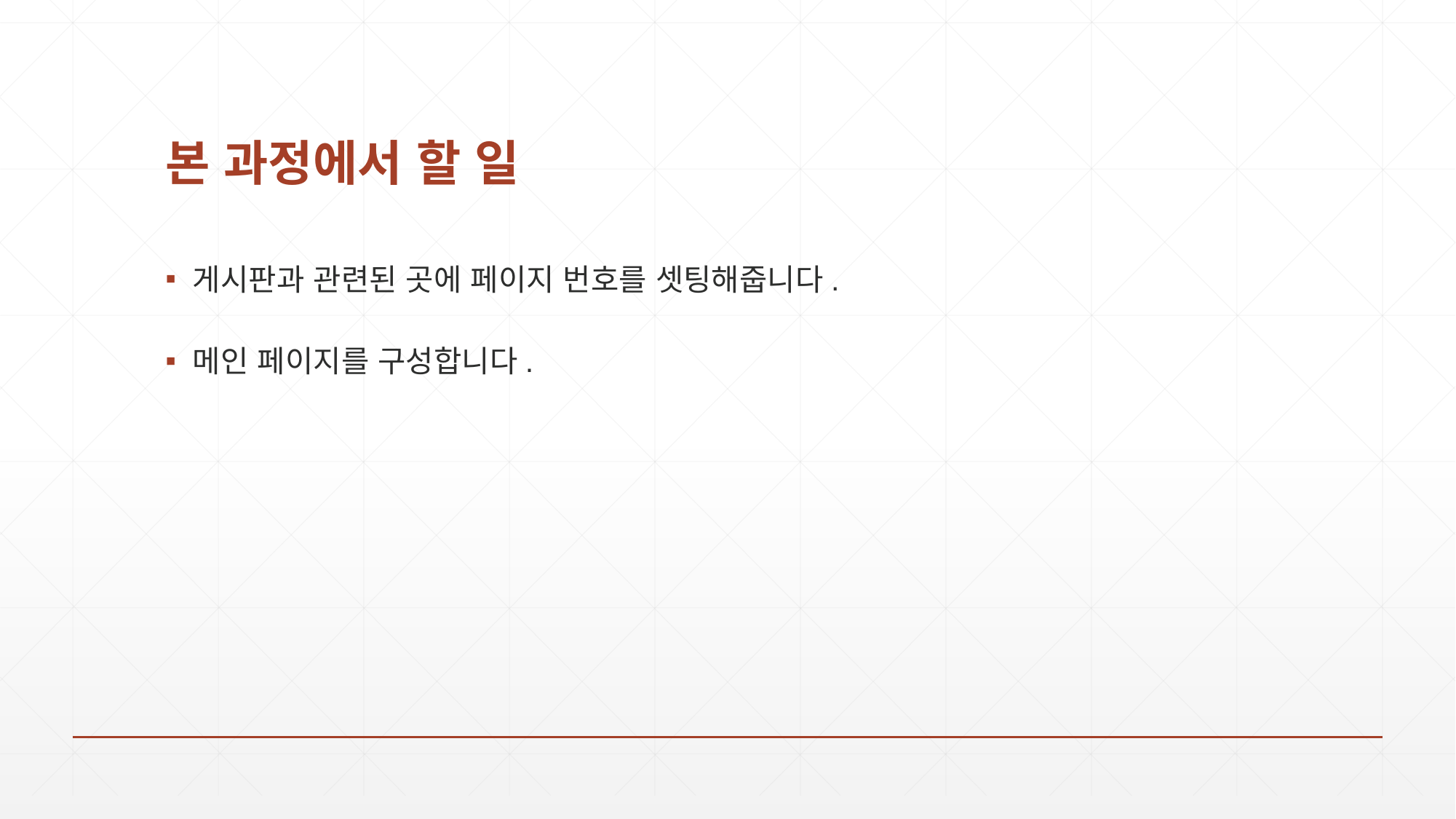

# 본 과정에서 할 일
게시판과 관련된 곳에 페이지 번호를 셋팅해줍니다.
메인 페이지를 구성합니다.